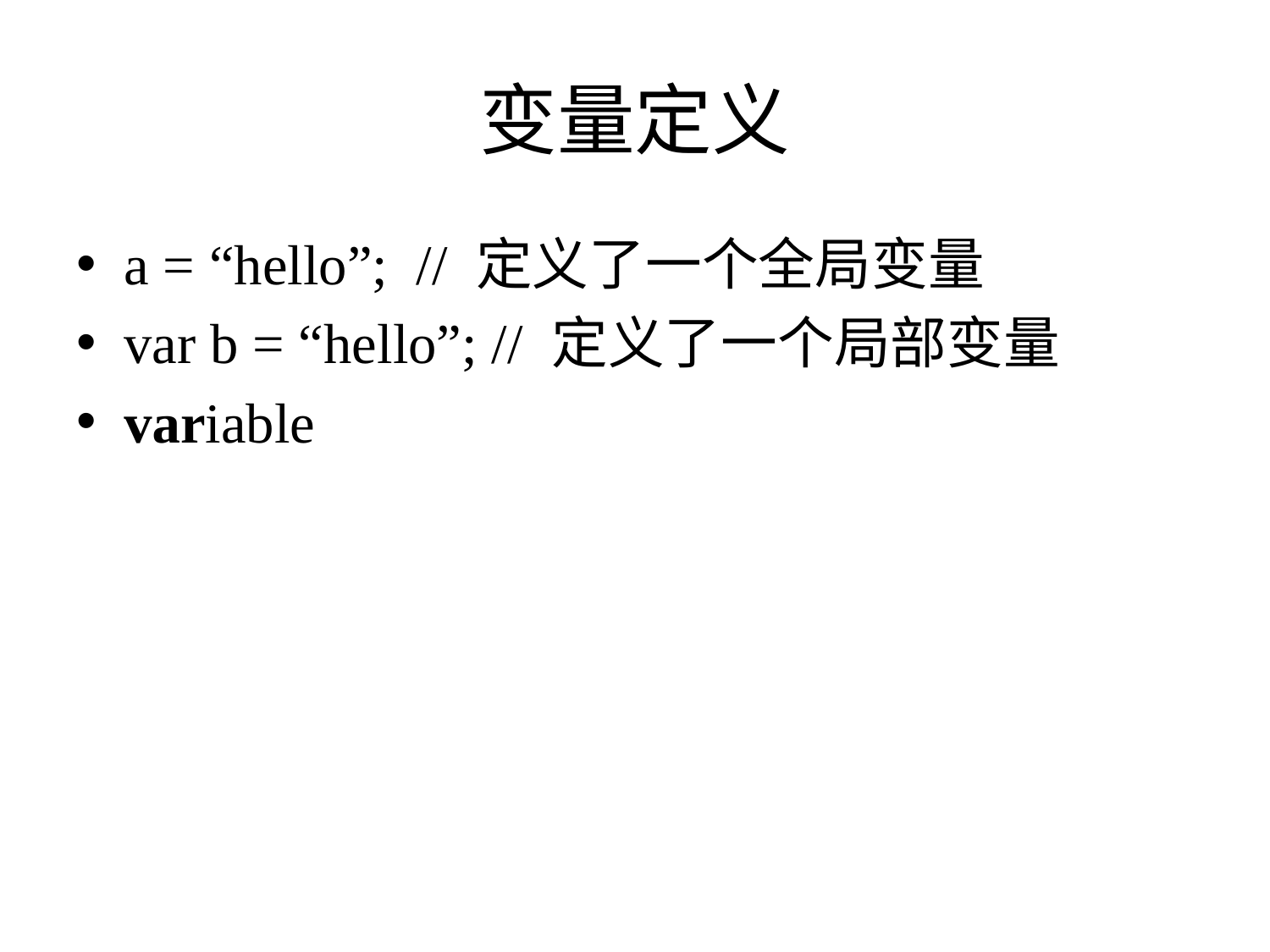

# 变量定义
a = “hello”;  // 定义了一个全局变量
var b = “hello”; // 定义了一个局部变量
variable